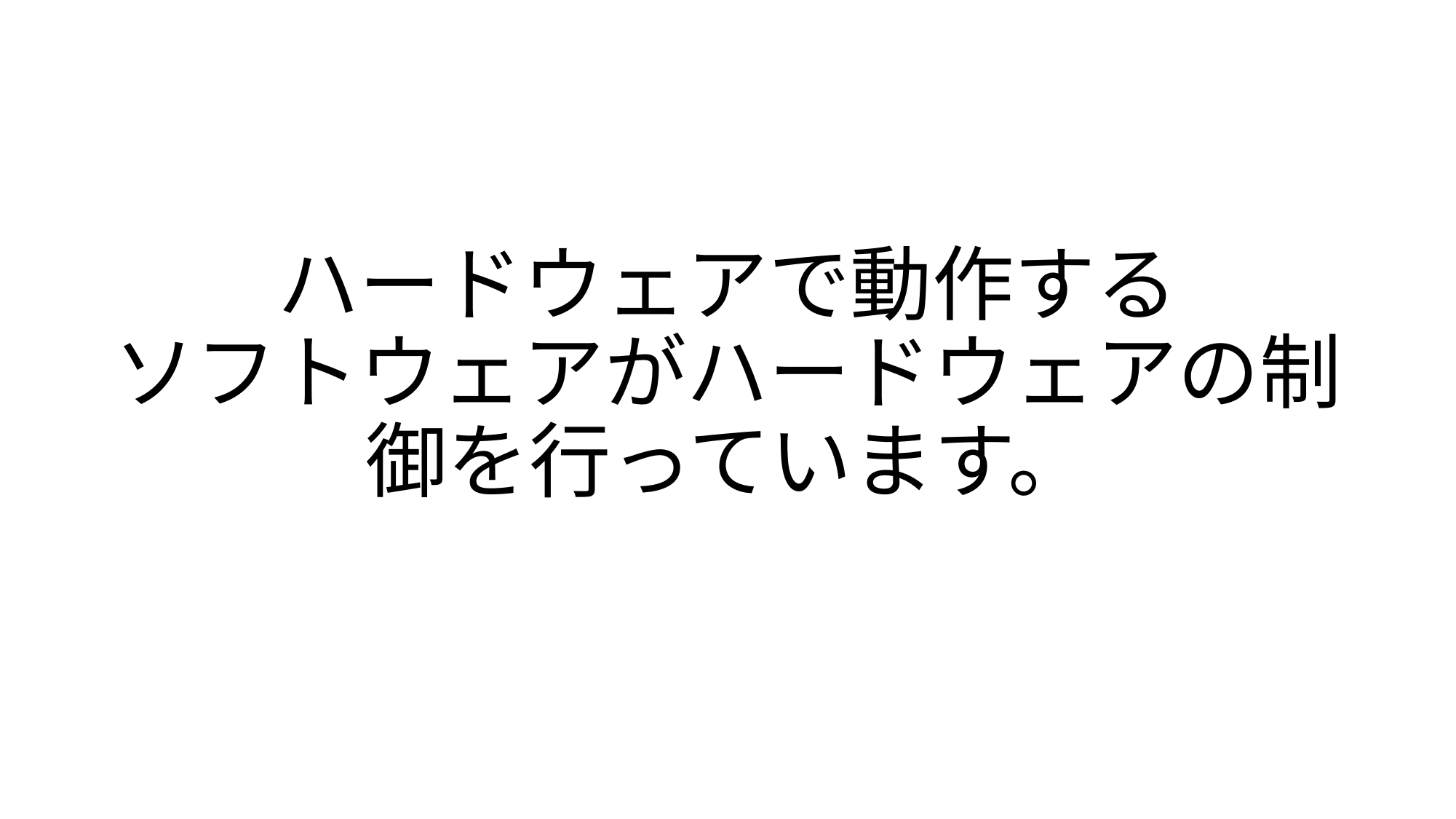

# ハードウェアで動作する ソフトウェアがハードウェアの制御を行っています。